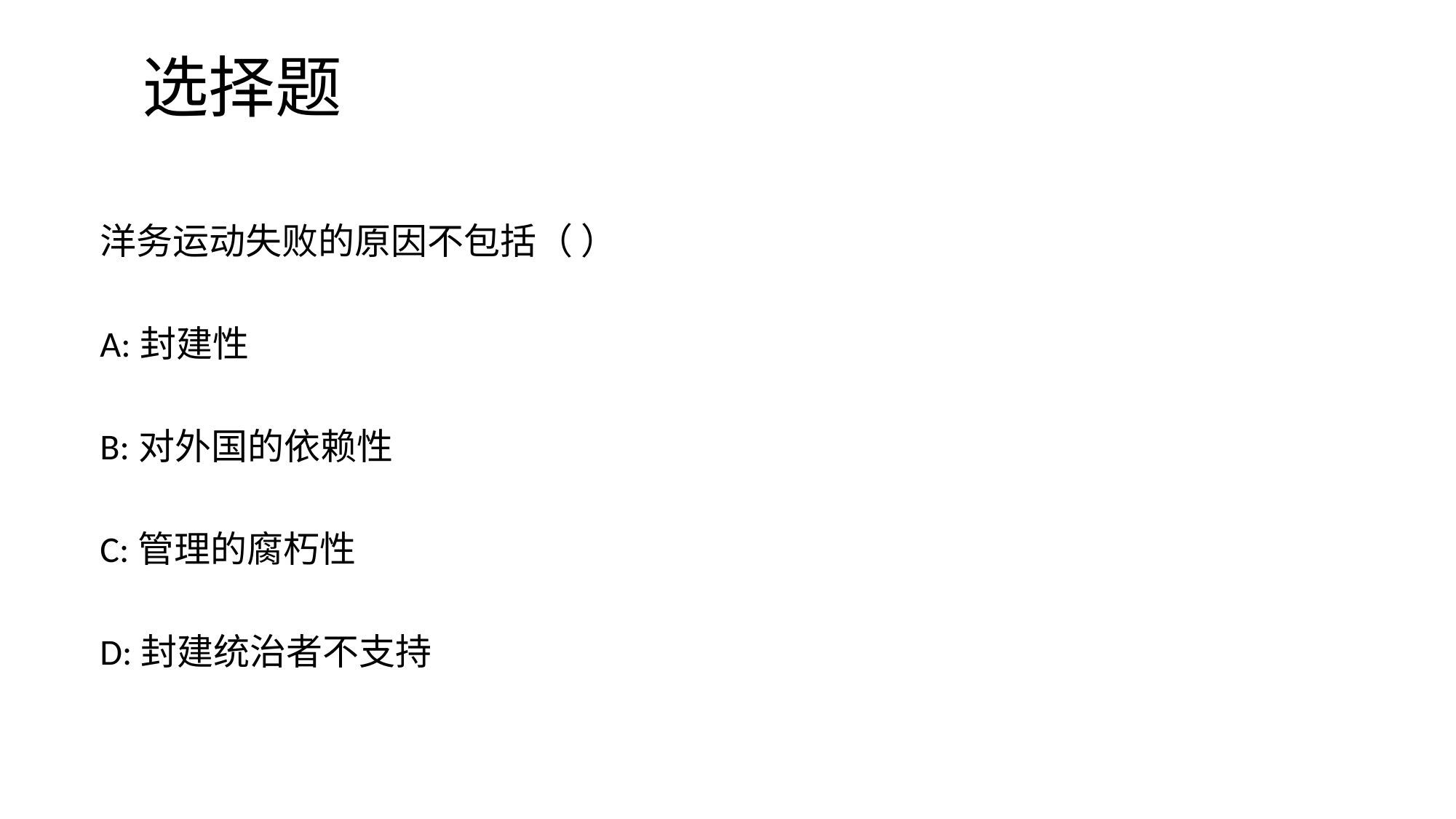

# 选择题
洋务运动失败的原因不包括（ ）
A:封建性
B:对外国的依赖性
C:管理的腐朽性 ​
D:封建统治者不支持